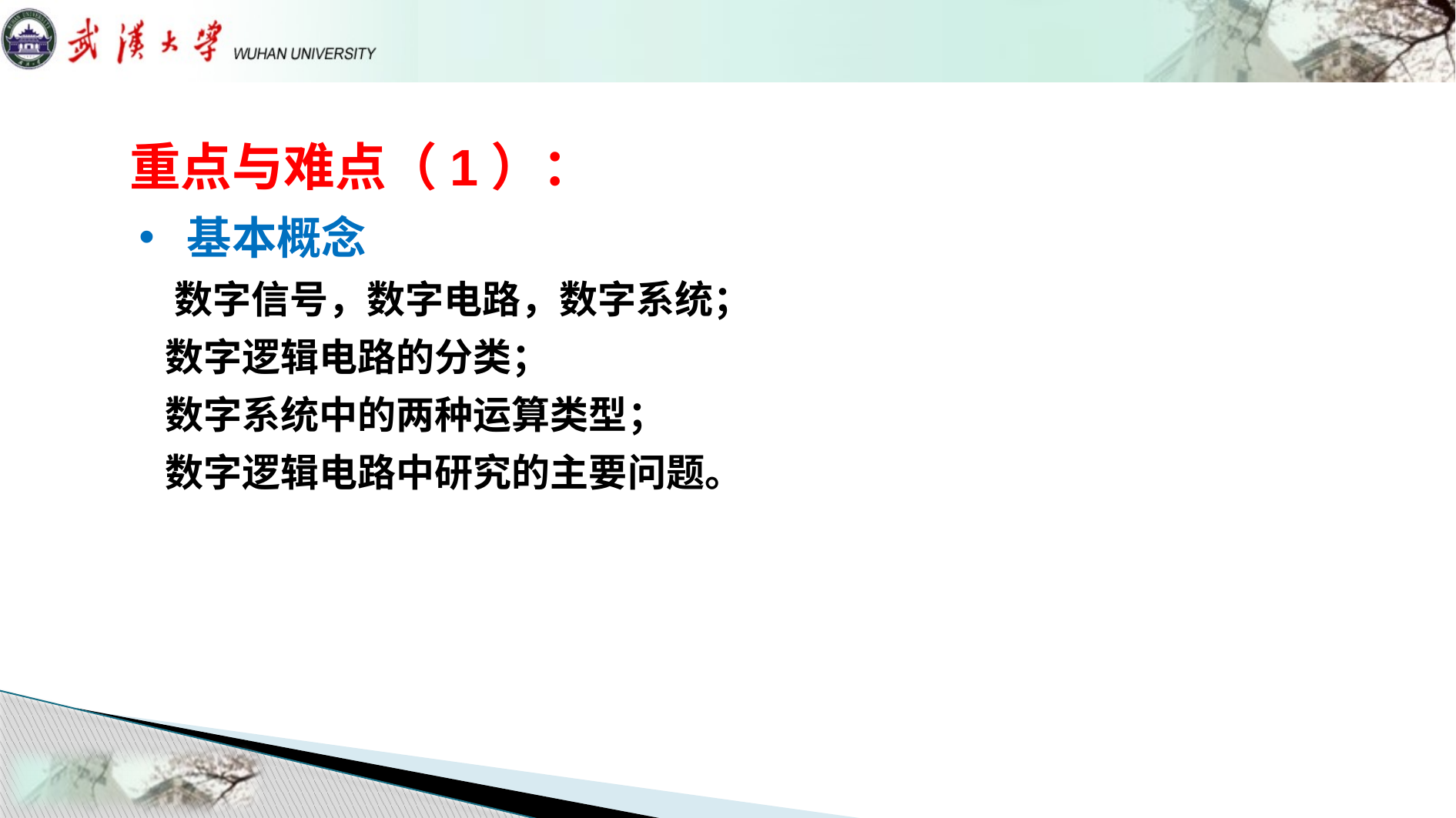

# 重点与难点（1）：
 基本概念
   数字信号，数字电路，数字系统；
  数字逻辑电路的分类；
  数字系统中的两种运算类型；
  数字逻辑电路中研究的主要问题。